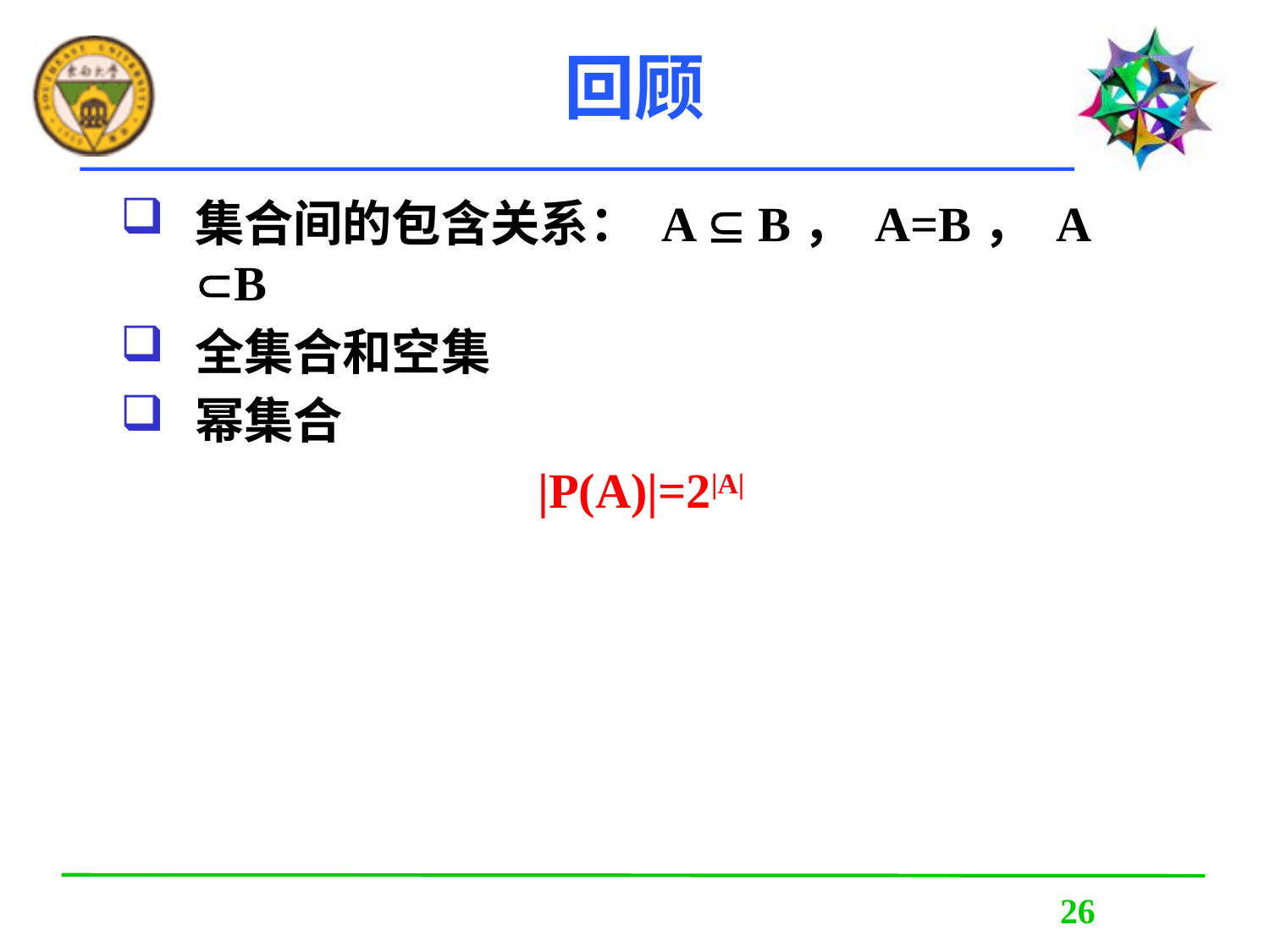

# 回顾
集合间的包含关系： A ⊆ B， A=B， A ⊂B
全集合和空集
幂集合
|P(A)|=2|A|